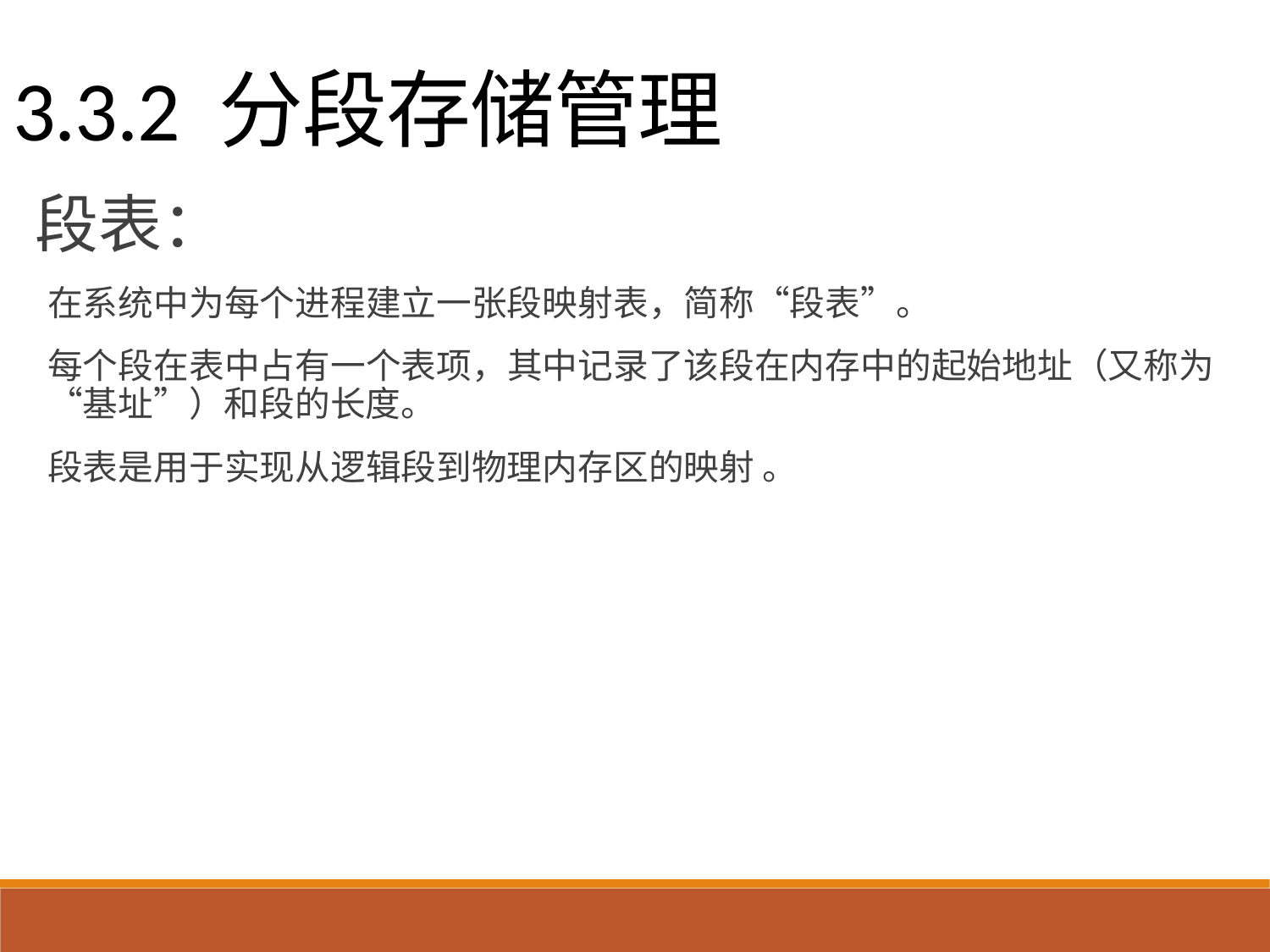

3.3.2 分段存储管理
段表：
在系统中为每个进程建立一张段映射表，简称“段表”。
每个段在表中占有一个表项，其中记录了该段在内存中的起始地址（又称为“基址”）和段的长度。
段表是用于实现从逻辑段到物理内存区的映射 。